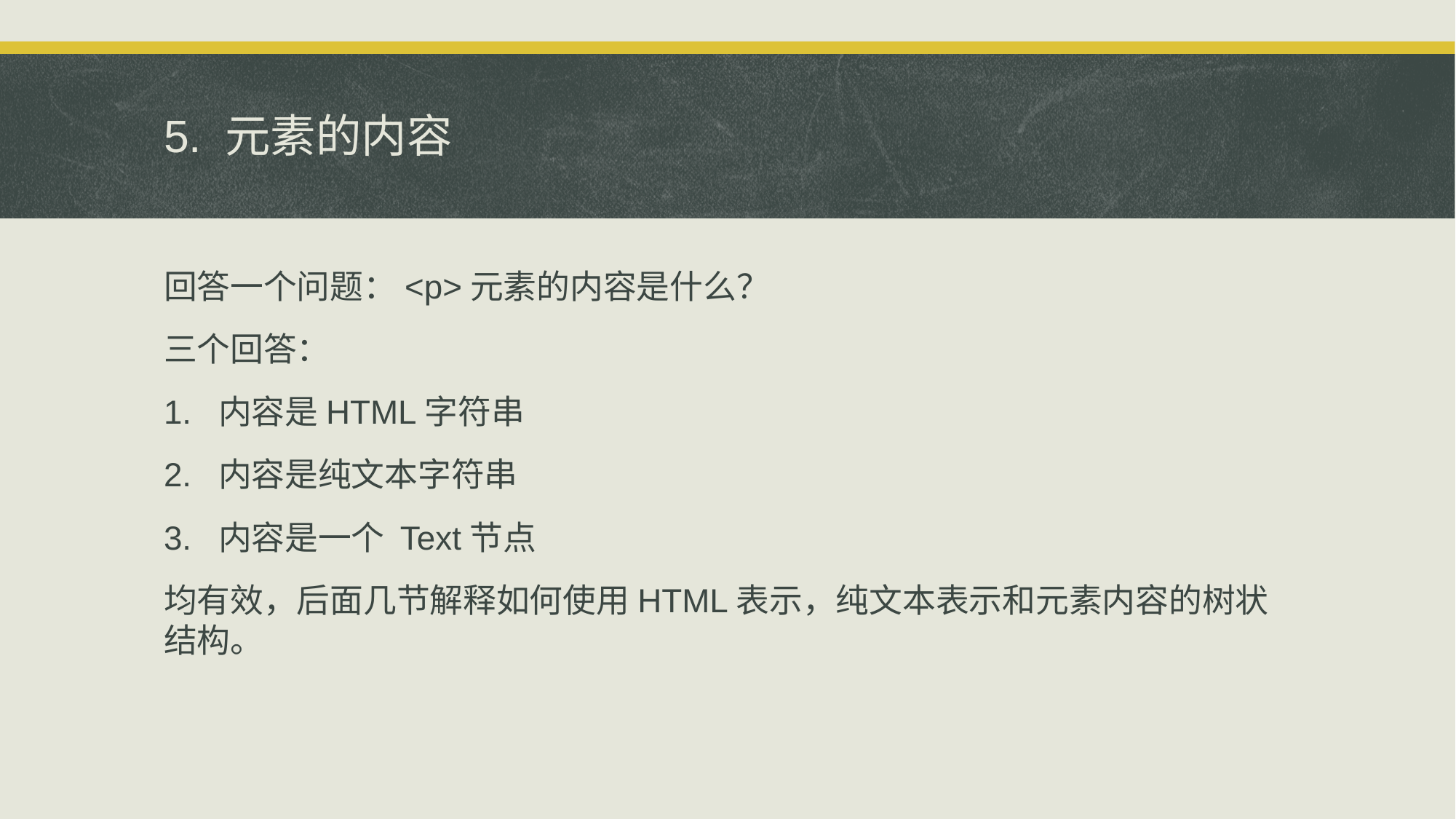

# 5. 元素的内容
回答一个问题：<p>元素的内容是什么？
三个回答：
内容是HTML字符串
内容是纯文本字符串
内容是一个 Text节点
均有效，后面几节解释如何使用HTML表示，纯文本表示和元素内容的树状结构。